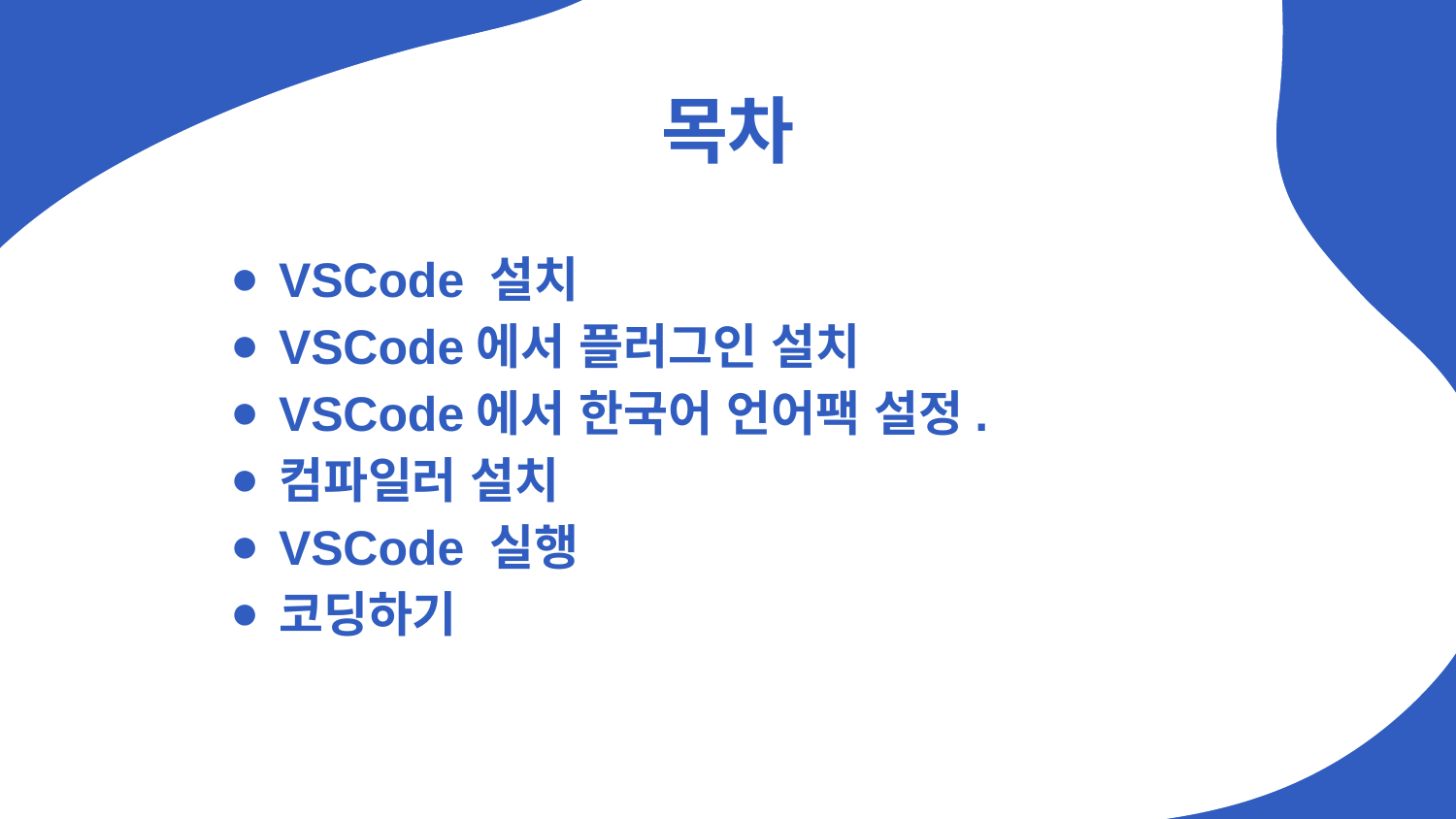

# 목차
VSCode 설치
VSCode에서 플러그인 설치
VSCode에서 한국어 언어팩 설정.
컴파일러 설치
VSCode 실행
코딩하기